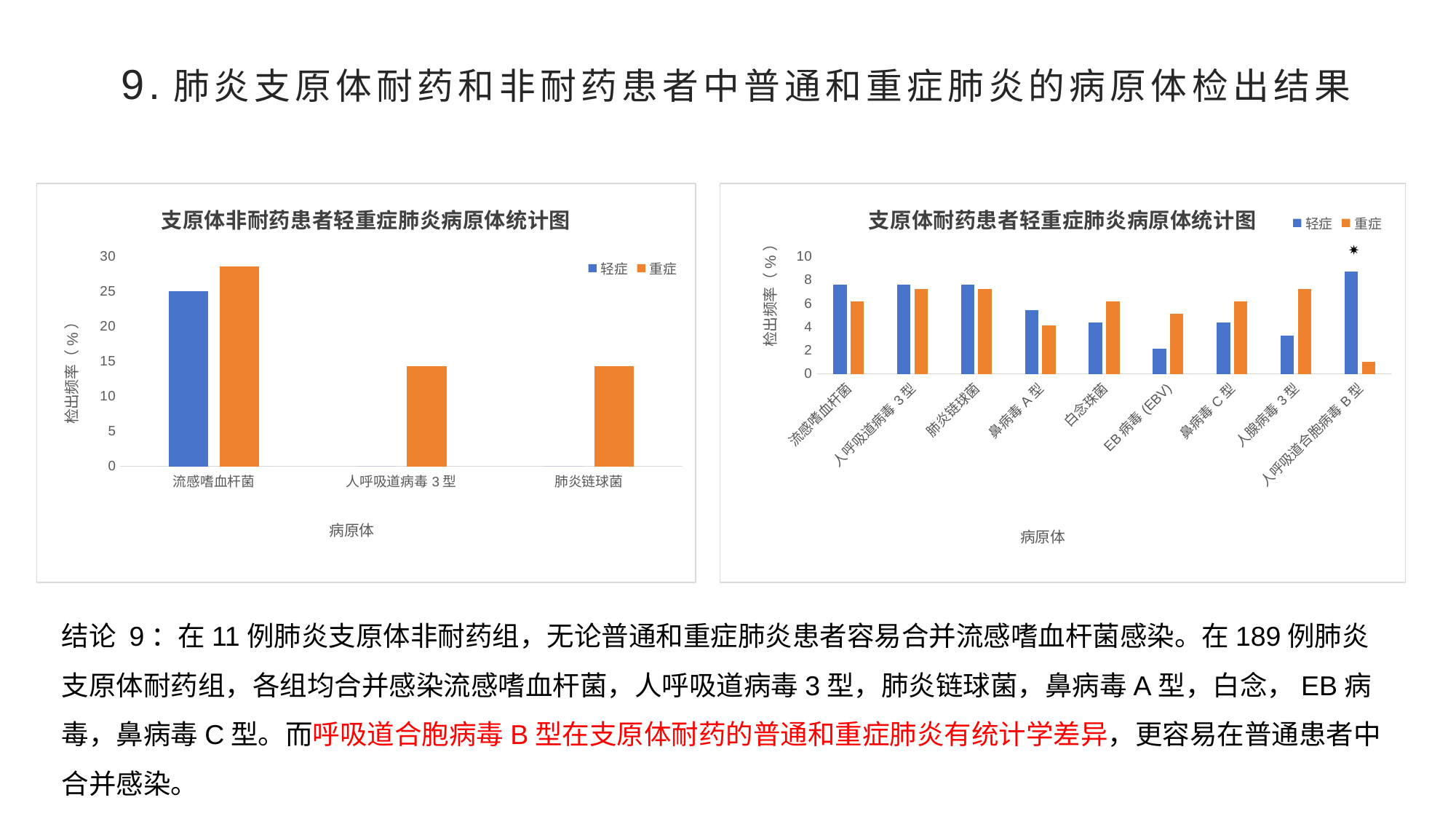

# 9.肺炎支原体耐药和非耐药患者中普通和重症肺炎的病原体检出结果

### Chart: 支原体非耐药患者轻重症肺炎病原体统计图

| Category | 轻症 | 重症 |
|---|---|---|
| 流感嗜血杆菌 | 25.0 | 28.57 |
| 人呼吸道病毒3型 | 0.0 | 14.29 |
| 肺炎链球菌 | 0.0 | 14.29 |

### Chart: 支原体耐药患者轻重症肺炎病原体统计图

| Category | 轻症 | 重症 |
|---|---|---|
| 流感嗜血杆菌 | 7.61 | 6.19 |
| 人呼吸道病毒3型 | 7.61 | 7.22 |
| 肺炎链球菌 | 7.61 | 7.22 |
| 鼻病毒A型 | 5.43 | 4.12 |
| 白念珠菌 | 4.35 | 6.19 |
| EB病毒(EBV) | 2.17 | 5.15 |
| 鼻病毒C型 | 4.35 | 6.19 |
| 人腺病毒3型 | 3.26 | 7.22 |
| 人呼吸道合胞病毒B型 | 8.7 | 1.03 |
✷
结论 9：在11例肺炎支原体非耐药组，无论普通和重症肺炎患者容易合并流感嗜血杆菌感染。在189例肺炎支原体耐药组，各组均合并感染流感嗜血杆菌，人呼吸道病毒3型，肺炎链球菌，鼻病毒A型，白念，EB病毒，鼻病毒C型。而呼吸道合胞病毒B型在支原体耐药的普通和重症肺炎有统计学差异，更容易在普通患者中合并感染。